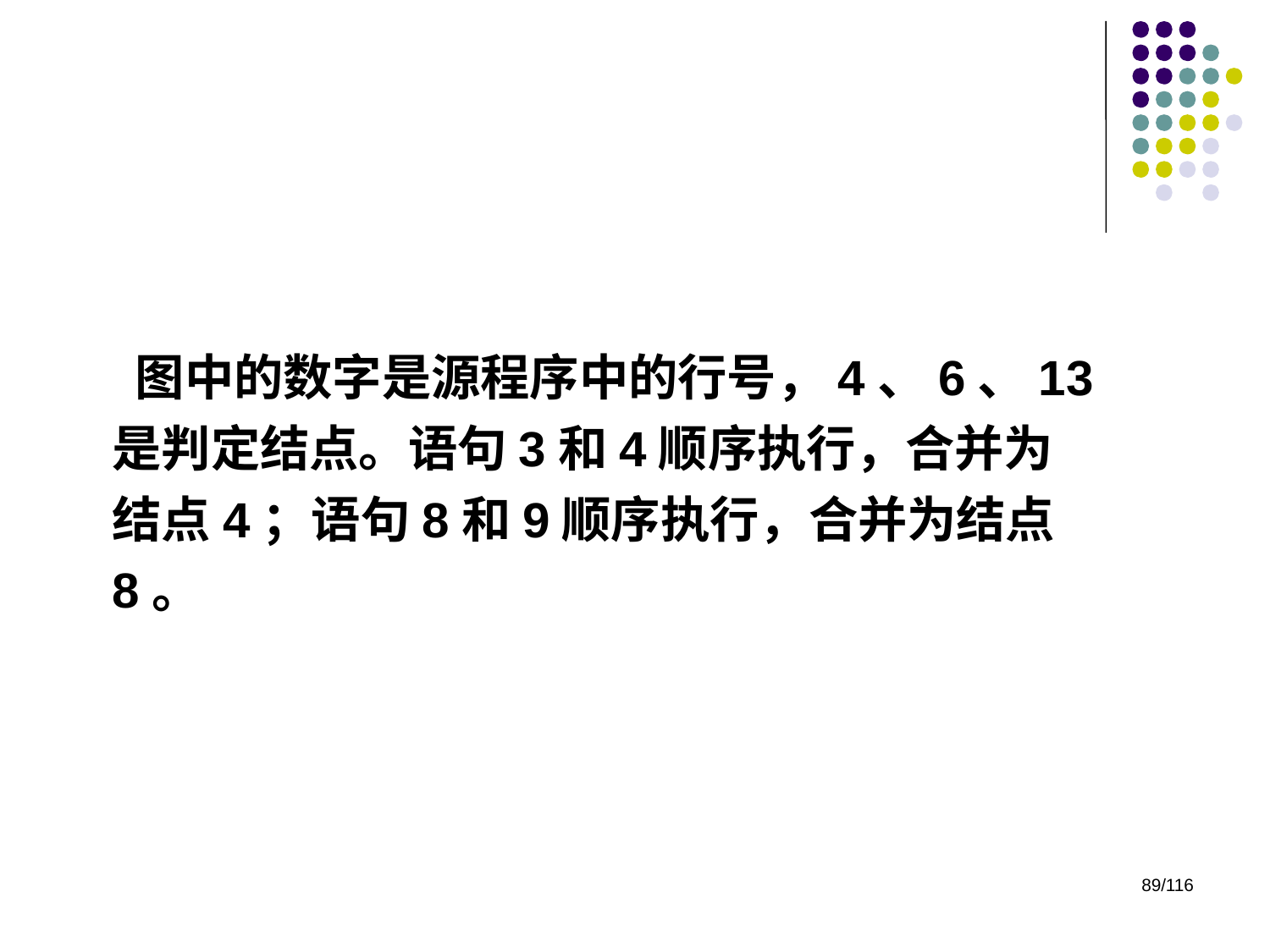

图中的数字是源程序中的行号，4、6、13是判定结点。语句3和4顺序执行，合并为结点4；语句8和9顺序执行，合并为结点8。

89/116